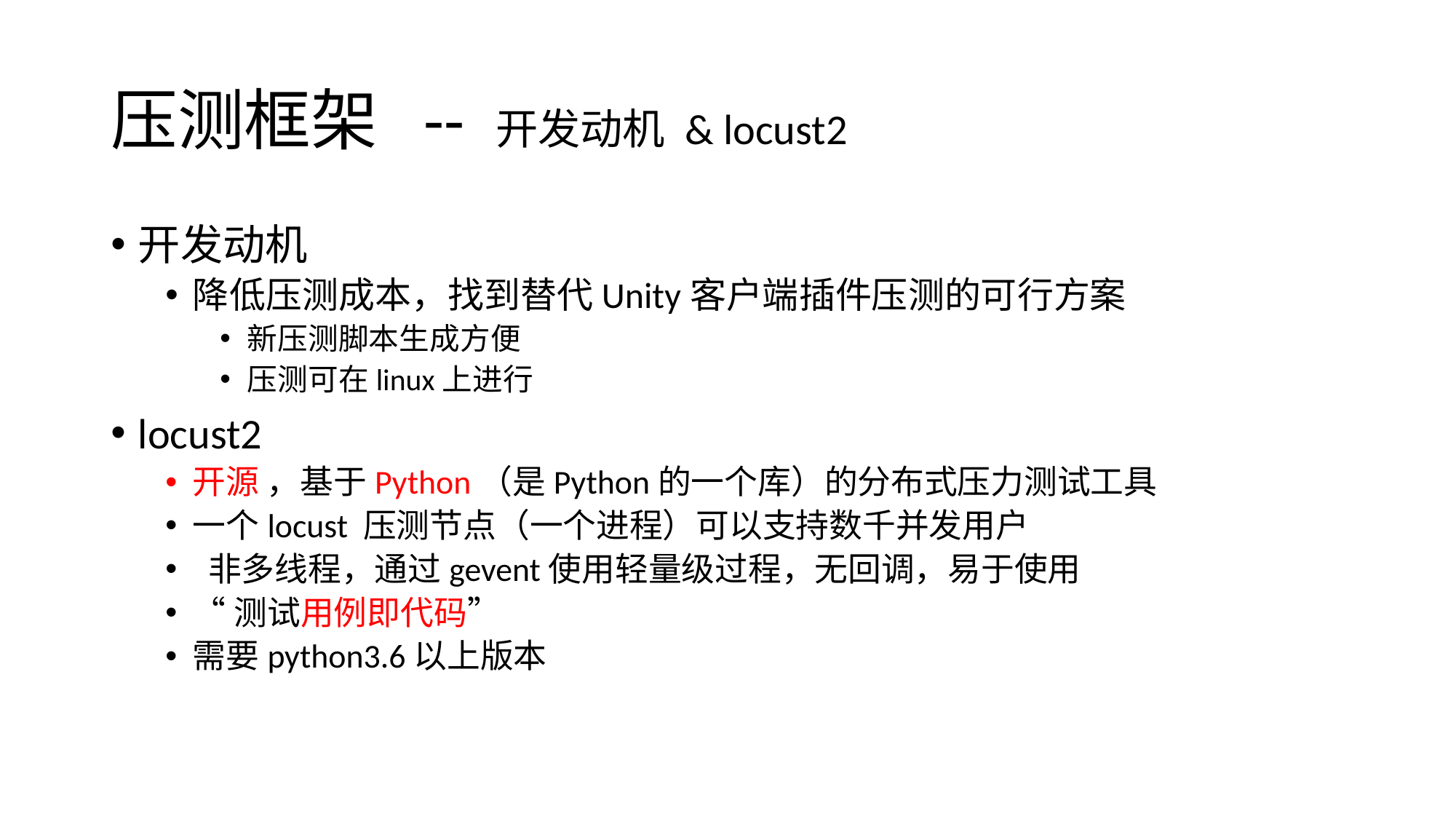

# 压测框架  -- 开发动机 & locust2
开发动机
降低压测成本，找到替代Unity客户端插件压测的可行方案
新压测脚本生成方便
压测可在linux上进行
locust2
开源 ，基于Python（是Python的一个库）的分布式压力测试工具
一个locust 压测节点（一个进程）可以支持数千并发用户
 非多线程，通过gevent使用轻量级过程，无回调，易于使用
“测试用例即代码”
需要python3.6以上版本